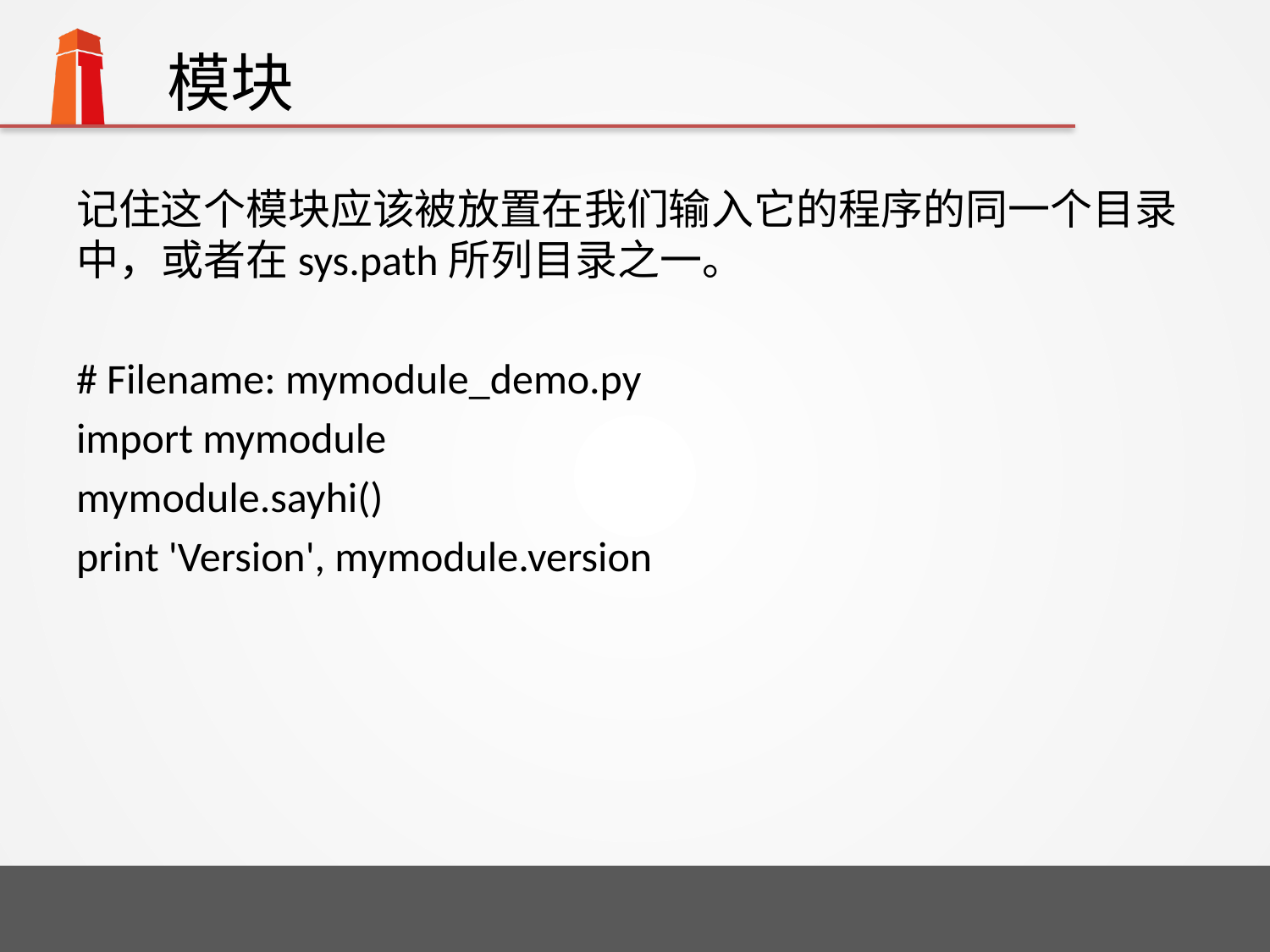

# 模块
记住这个模块应该被放置在我们输入它的程序的同一个目录中，或者在sys.path所列目录之一。

# Filename: mymodule_demo.py
import mymodule
mymodule.sayhi()
print 'Version', mymodule.version